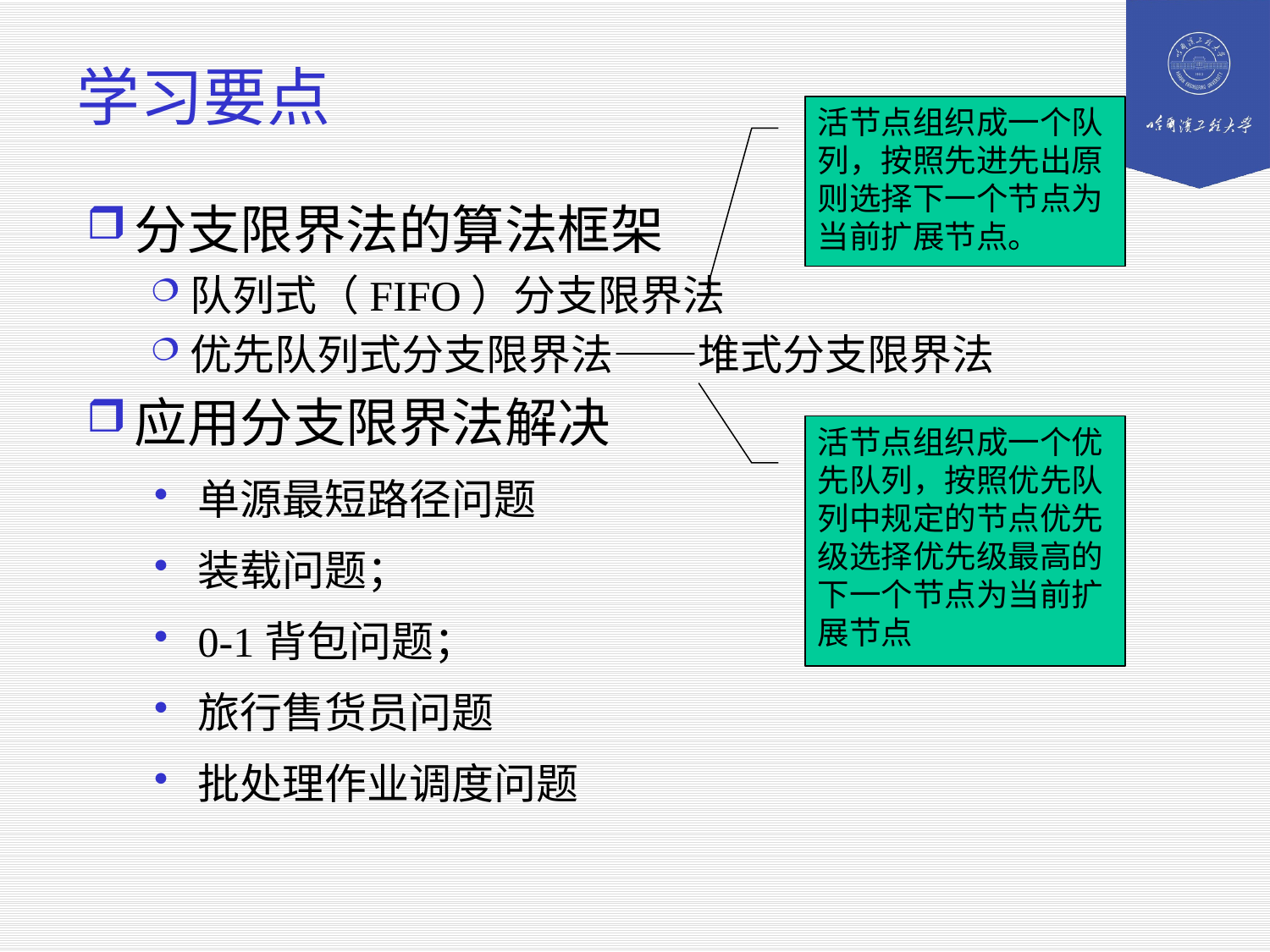

# 学习要点
活节点组织成一个队列，按照先进先出原则选择下一个节点为当前扩展节点。
分支限界法的算法框架
队列式（FIFO）分支限界法
优先队列式分支限界法——堆式分支限界法
应用分支限界法解决
单源最短路径问题
装载问题；
0-1背包问题；
旅行售货员问题
批处理作业调度问题

活节点组织成一个优先队列，按照优先队列中规定的节点优先级选择优先级最高的下一个节点为当前扩展节点